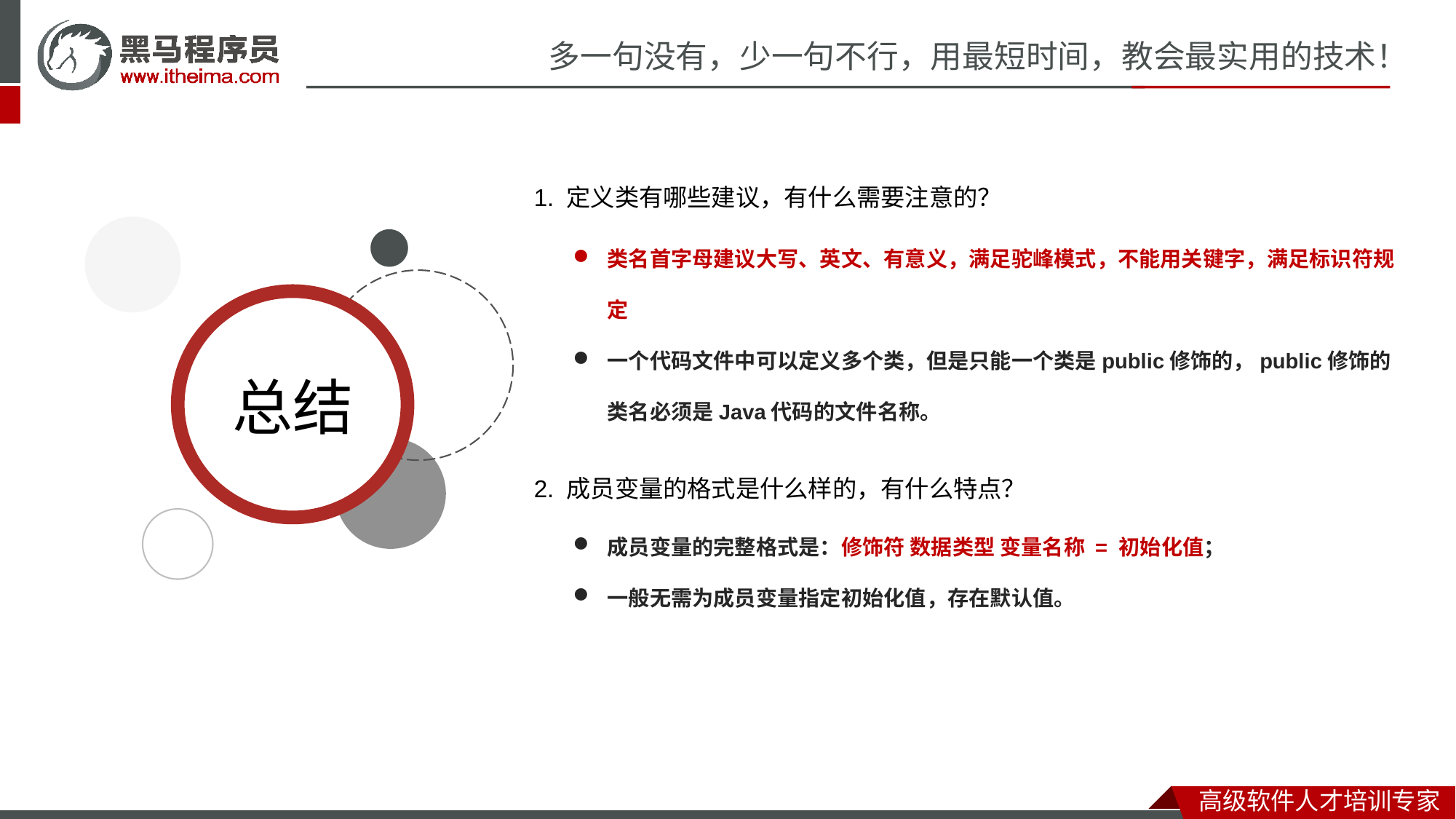

1. 定义类有哪些建议，有什么需要注意的？

2. 成员变量的格式是什么样的，有什么特点？

类名首字母建议大写、英文、有意义，满足驼峰模式，不能用关键字，满足标识符规定
一个代码文件中可以定义多个类，但是只能一个类是public修饰的，public修饰的类名必须是Java代码的文件名称。

成员变量的完整格式是：修饰符 数据类型 变量名称 = 初始化值；
一般无需为成员变量指定初始化值，存在默认值。